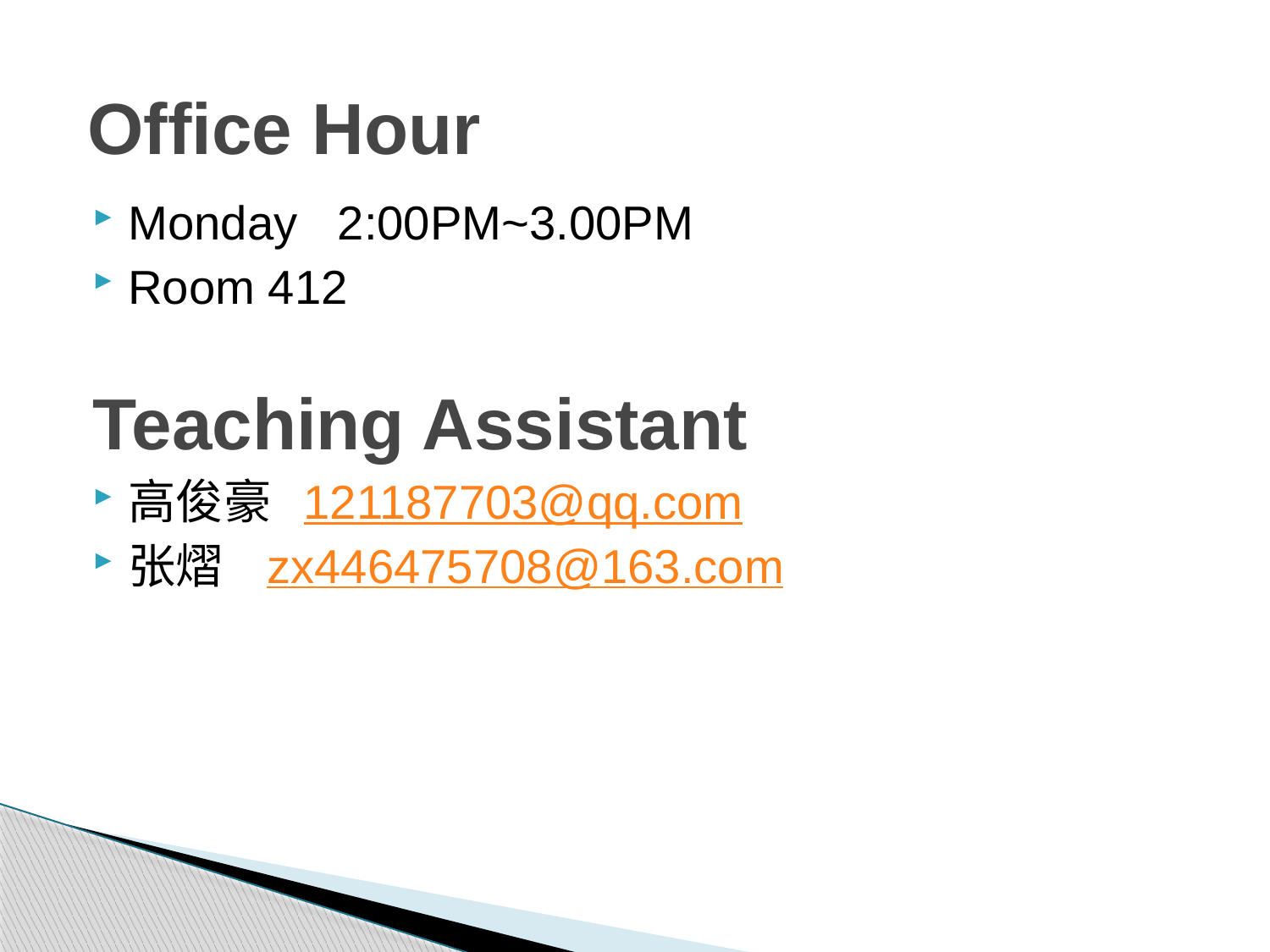

# Office Hour
Monday   2:00PM~3.00PM
Room 412

Teaching Assistant
高俊豪  121187703@qq.com
张熠   zx446475708@163.com